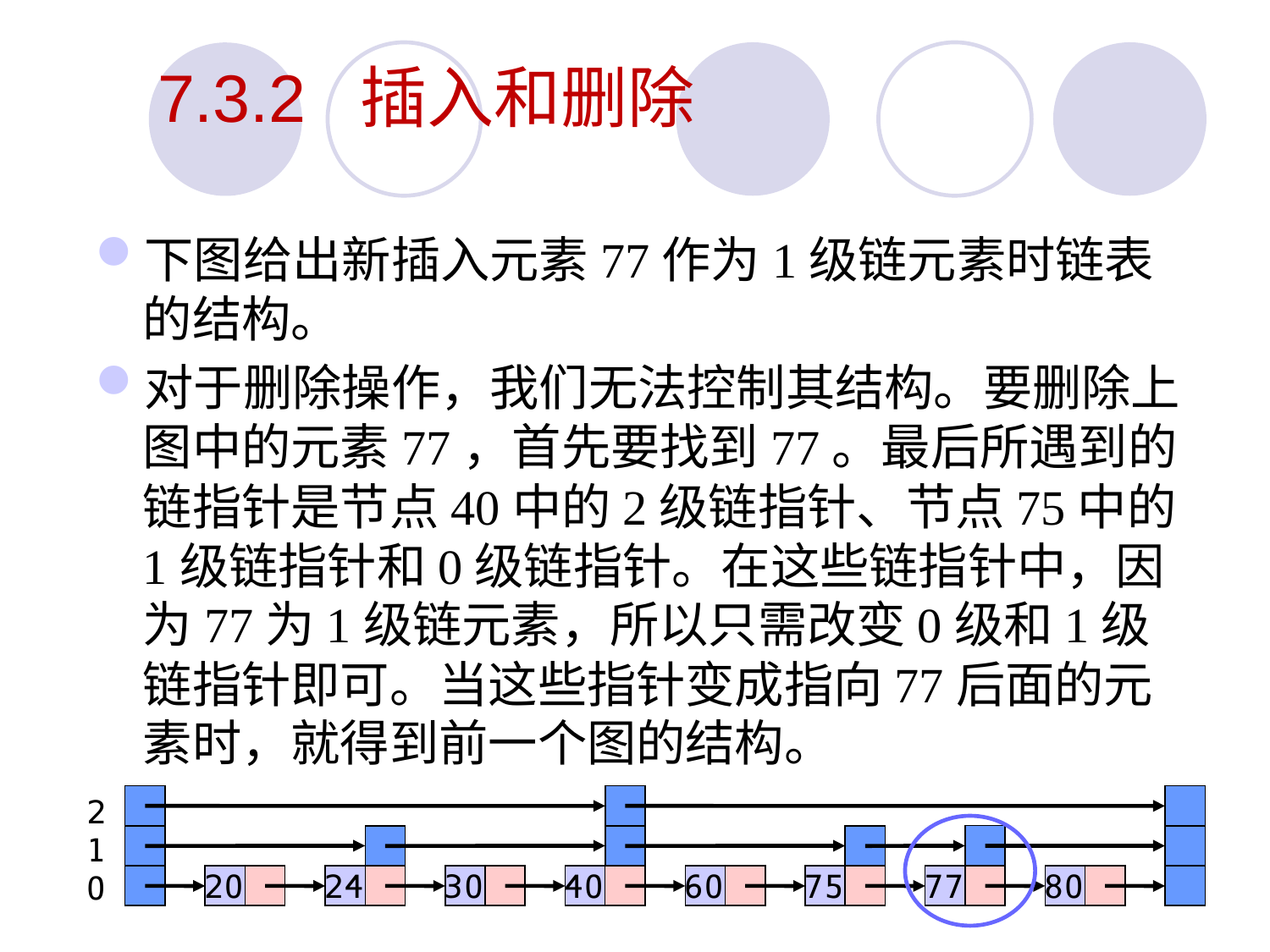

7.3.2  插入和删除
28

下图给出新插入元素77作为1级链元素时链表的结构。
对于删除操作，我们无法控制其结构。要删除上图中的元素77，首先要找到77。最后所遇到的链指针是节点40中的2级链指针、节点75中的1级链指针和0级链指针。在这些链指针中，因为77为1级链元素，所以只需改变0级和1级链指针即可。当这些指针变成指向77后面的元素时，就得到前一个图的结构。
210

20

24

30

40

60

75

77

80